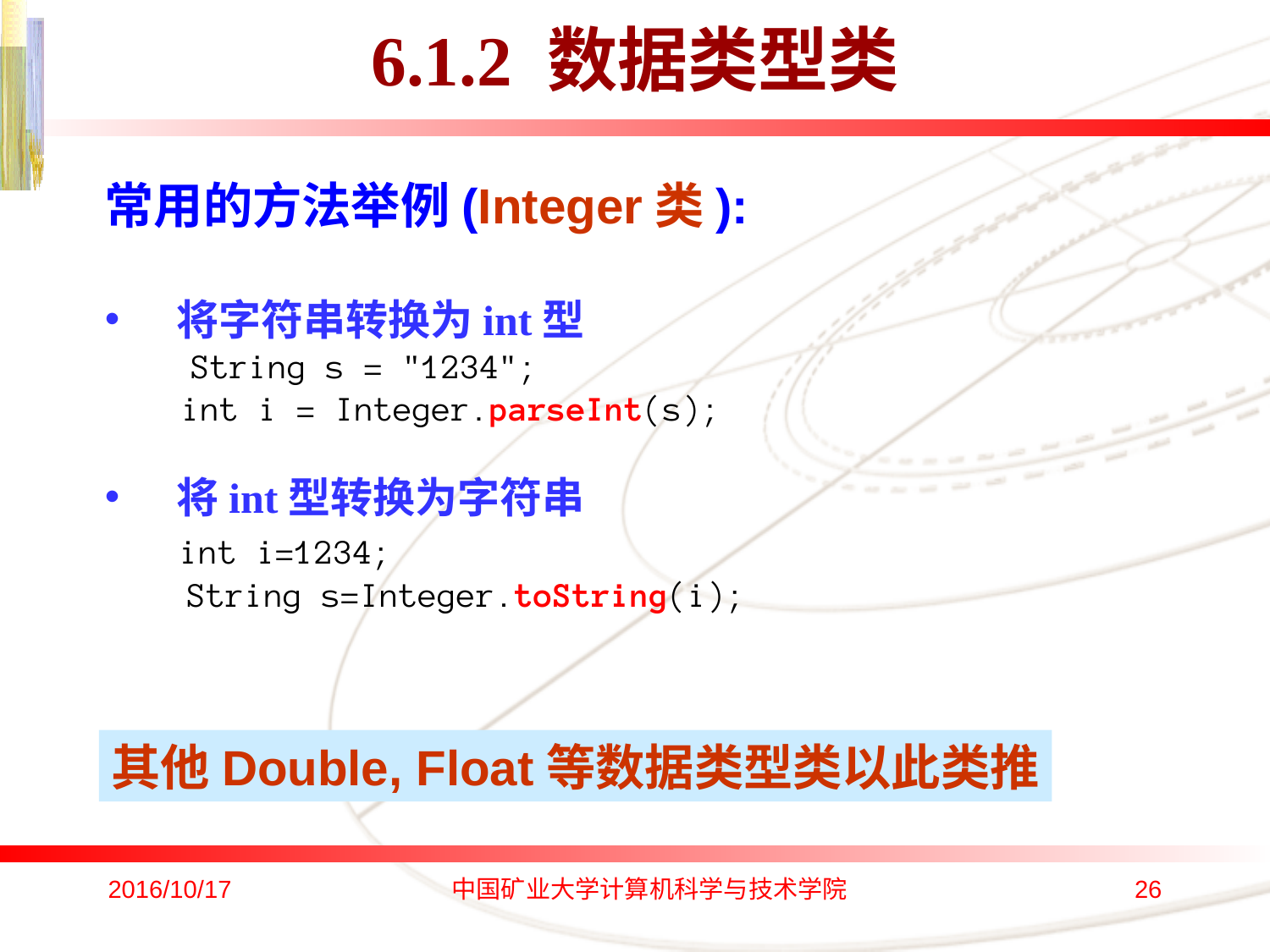

# 6.1.2 数据类型类
常用的方法举例(Integer类):

将字符串转换为int型
     String s = "1234";
    int i = Integer.parseInt(s);

将int型转换为字符串
 int i=1234;
 String s=Integer.toString(i);

其他Double, Float等数据类型类以此类推
2016/10/17
中国矿业大学计算机科学与技术学院
26